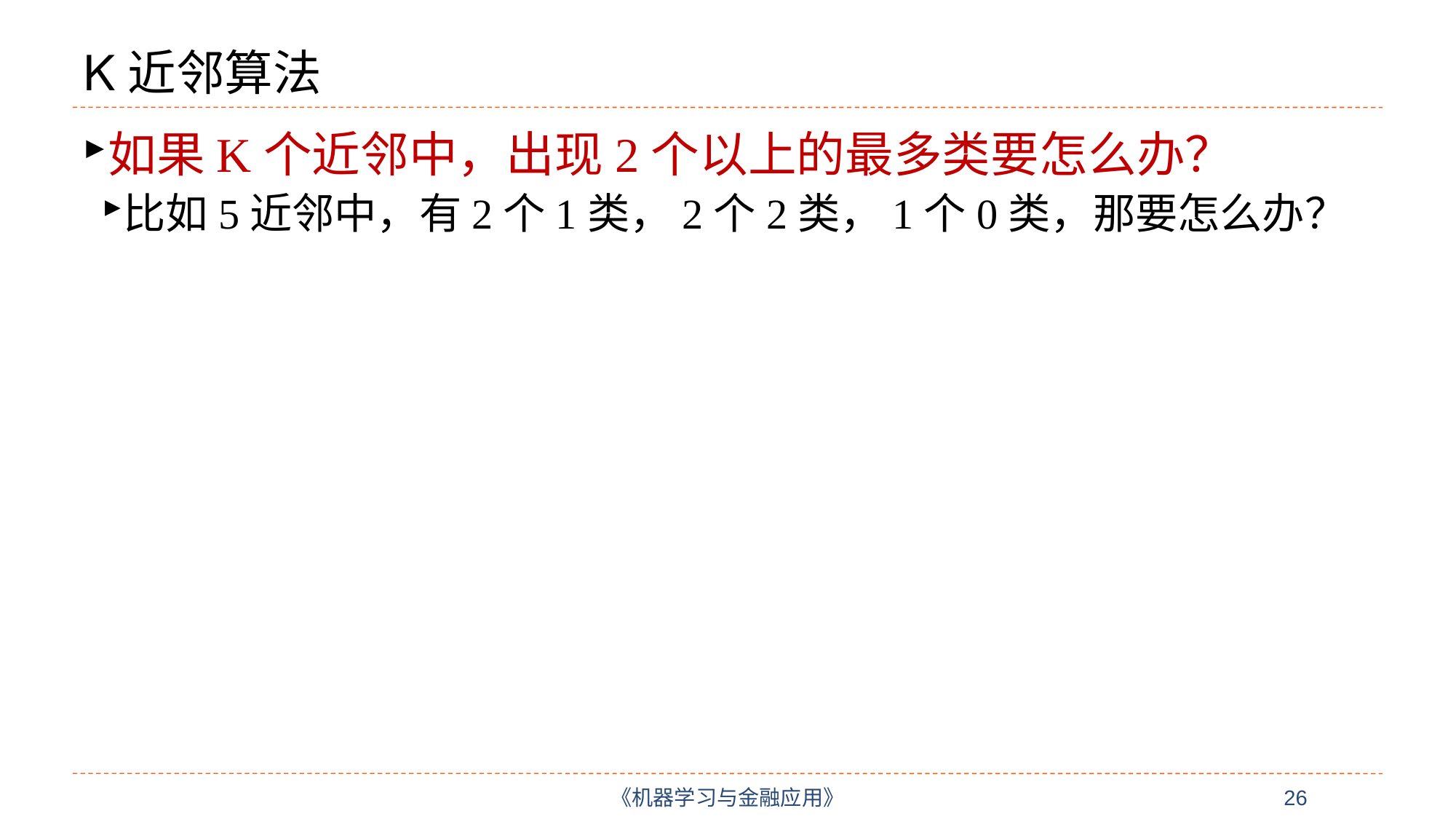

# K近邻算法
如果K个近邻中，出现2个以上的最多类要怎么办？
比如5近邻中，有2个1类，2个2类，1个0类，那要怎么办？